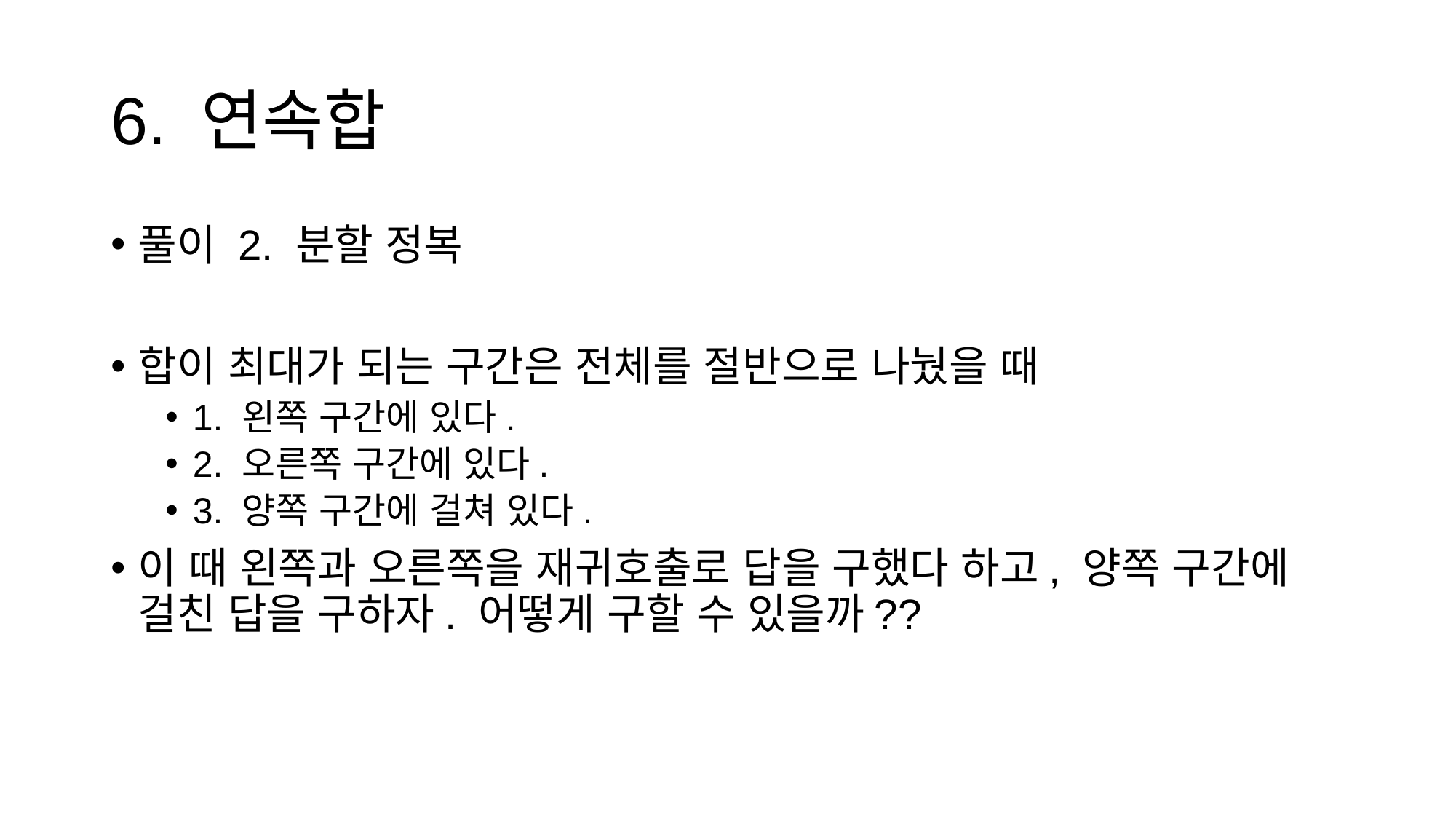

# 6. 연속합
풀이 2. 분할 정복

합이 최대가 되는 구간은 전체를 절반으로 나눴을 때
1. 왼쪽 구간에 있다.
2. 오른쪽 구간에 있다.
3. 양쪽 구간에 걸쳐 있다.
이 때 왼쪽과 오른쪽을 재귀호출로 답을 구했다 하고, 양쪽 구간에 걸친 답을 구하자. 어떻게 구할 수 있을까??